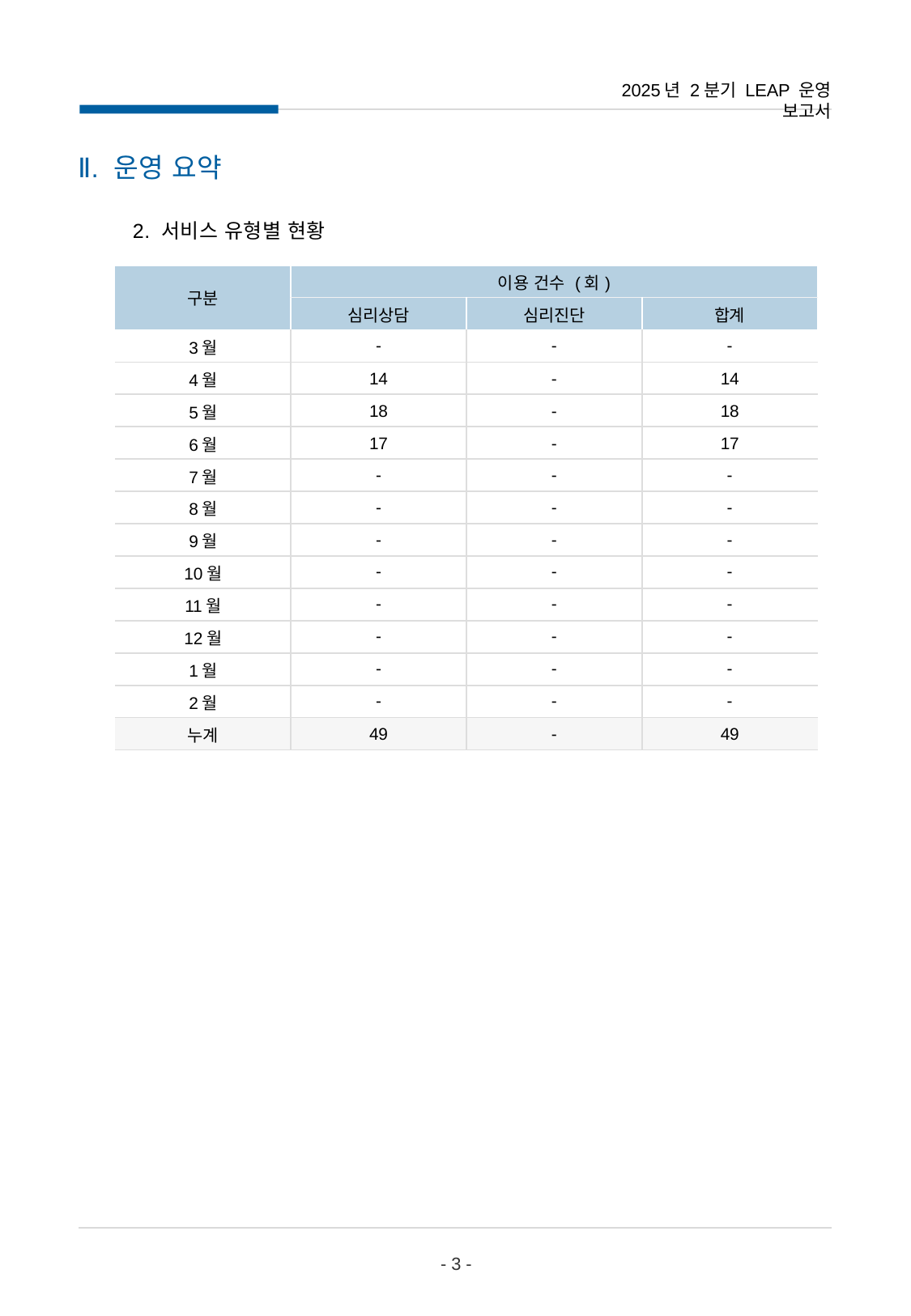

2025년 2분기 LEAP 운영 보고서

Ⅱ. 운영 요약
 2. 서비스 유형별 현황
| 구분 | 이용 건수 (회) |  |  |
| --- | --- | --- | --- |
|  | 심리상담 | 심리진단 | 합계 |
| 3월 | - | - | - |
| 4월 | 14 | - | 14 |
| 5월 | 18 | - | 18 |
| 6월 | 17 | - | 17 |
| 7월 | - | - | - |
| 8월 | - | - | - |
| 9월 | - | - | - |
| 10월 | - | - | - |
| 11월 | - | - | - |
| 12월 | - | - | - |
| 1월 | - | - | - |
| 2월 | - | - | - |
| 누계 | 49 | - | 49 |

- 3 -